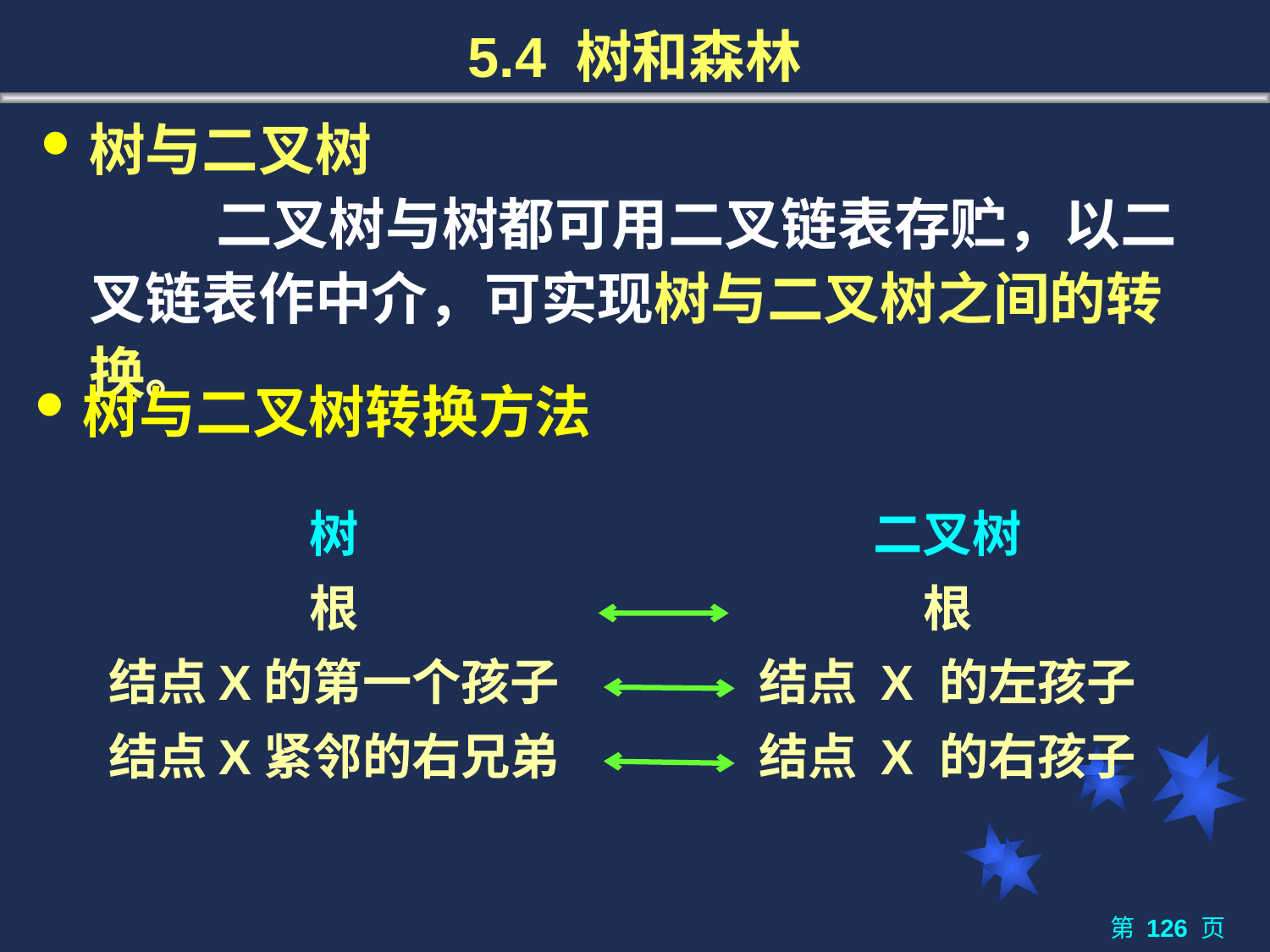

# 5.4 树和森林
树与二叉树
		二叉树与树都可用二叉链表存贮，以二叉链表作中介，可实现树与二叉树之间的转换。
树与二叉树转换方法
树
根
结点X的第一个孩子
结点X紧邻的右兄弟
二叉树
根
结点 X 的左孩子
结点 X 的右孩子

第 126 页